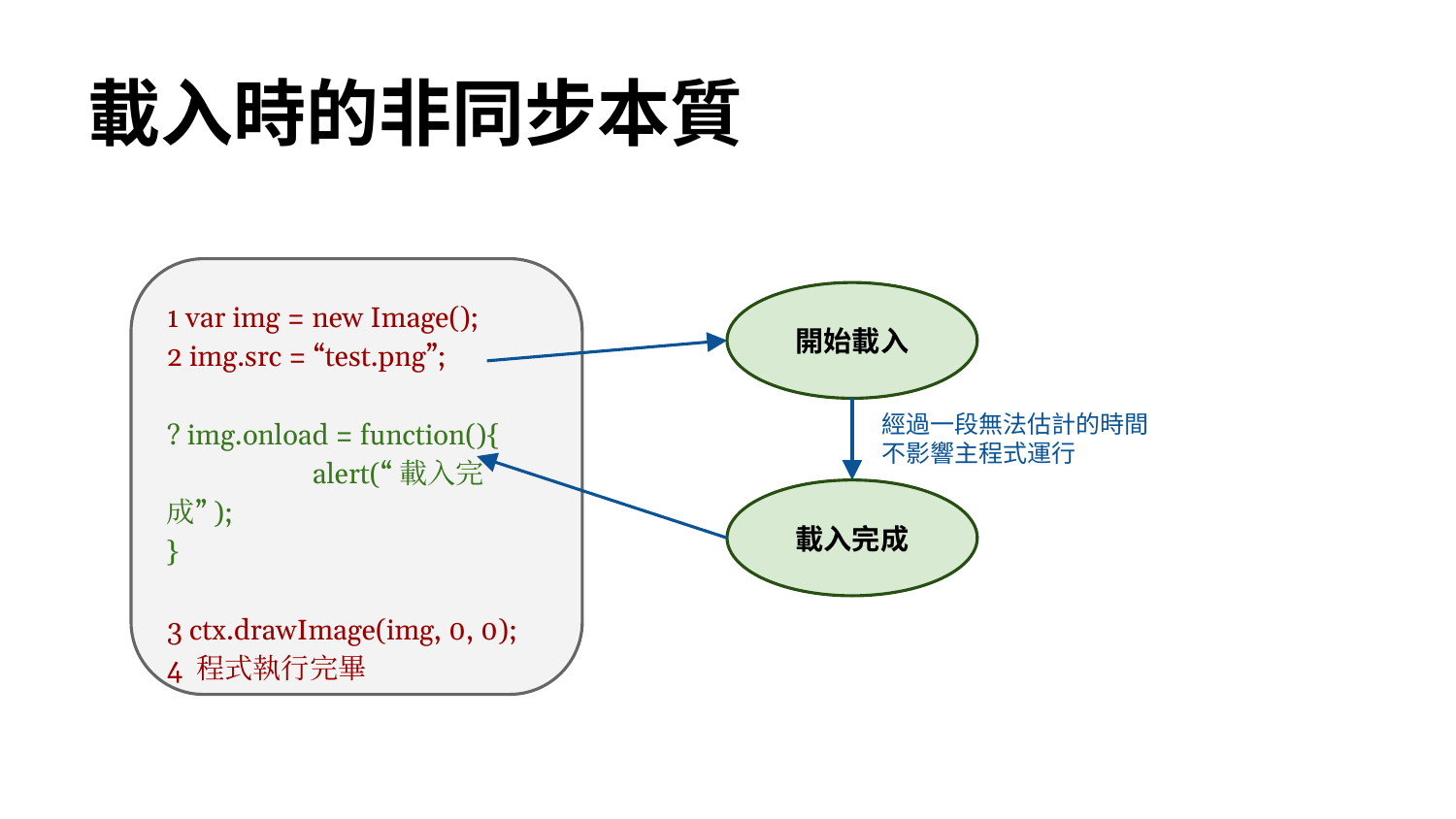

# 載入時的非同步本質
1 var img = new Image();
2 img.src = “test.png”;

? img.onload = function(){
	alert(“載入完成”);
}

3 ctx.drawImage(img, 0, 0);
4 程式執行完畢
開始載入
經過一段無法估計的時間
不影響主程式運行
載入完成